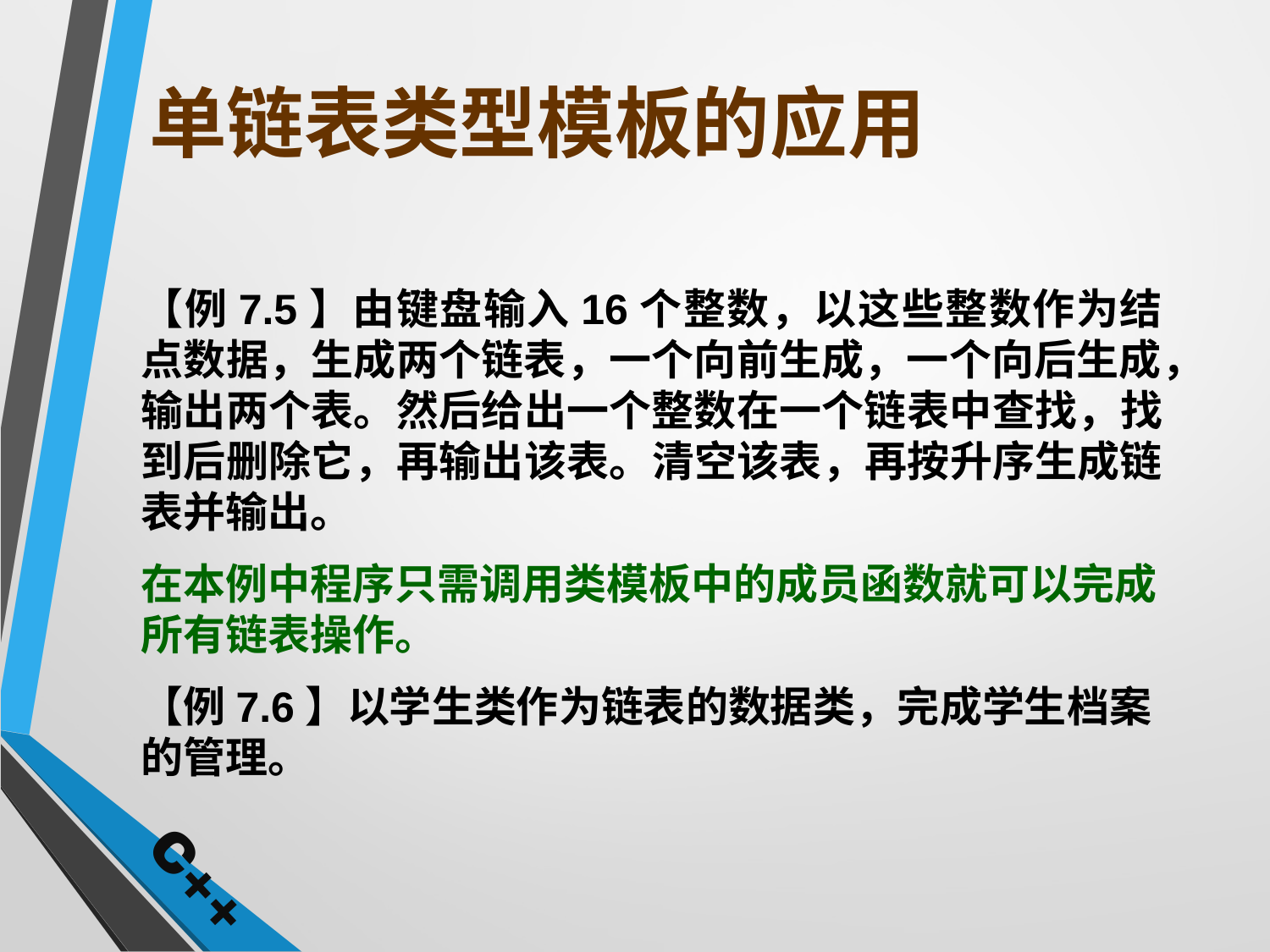

# 单链表类型模板的应用
【例7.5】由键盘输入16个整数，以这些整数作为结点数据，生成两个链表，一个向前生成，一个向后生成，输出两个表。然后给出一个整数在一个链表中查找，找到后删除它，再输出该表。清空该表，再按升序生成链表并输出。
在本例中程序只需调用类模板中的成员函数就可以完成所有链表操作。
【例7.6】以学生类作为链表的数据类，完成学生档案的管理。